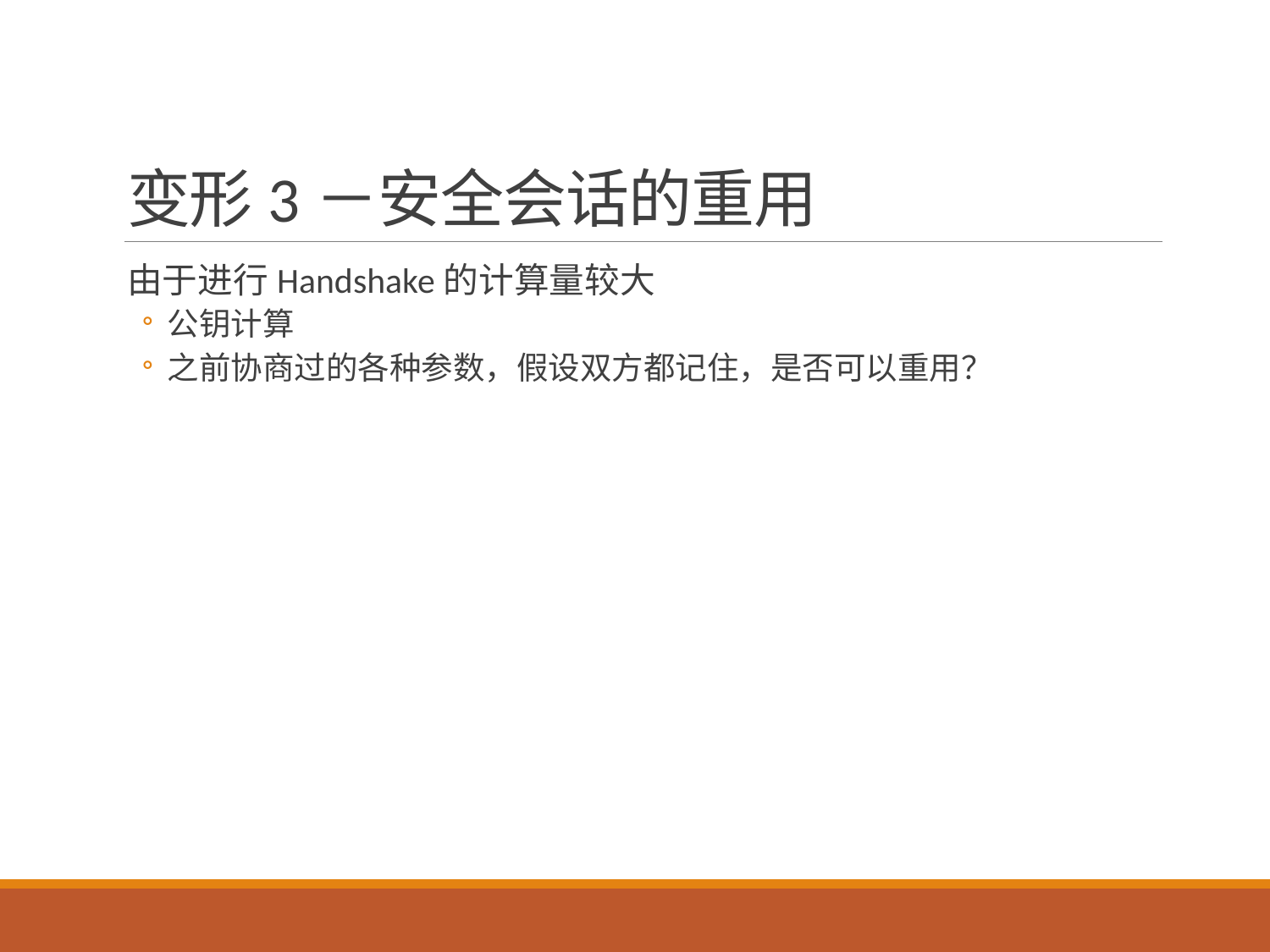

# 变形3－安全会话的重用
由于进行Handshake的计算量较大
公钥计算
之前协商过的各种参数，假设双方都记住，是否可以重用？
64